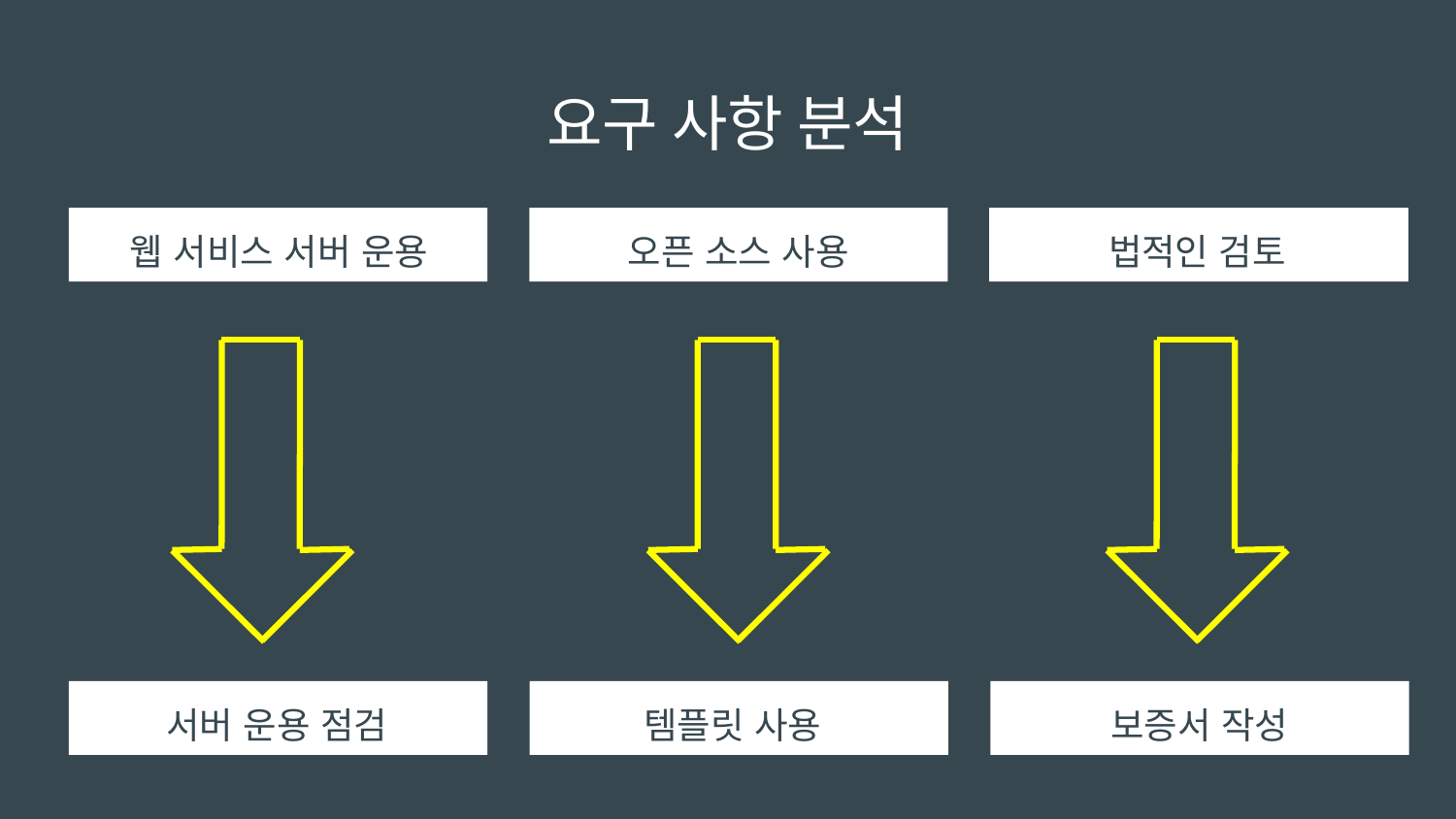

# 요구 사항 분석

웹 서비스 서버 운용

오픈 소스 사용

법적인 검토

서버 운용 점검

템플릿 사용

보증서 작성